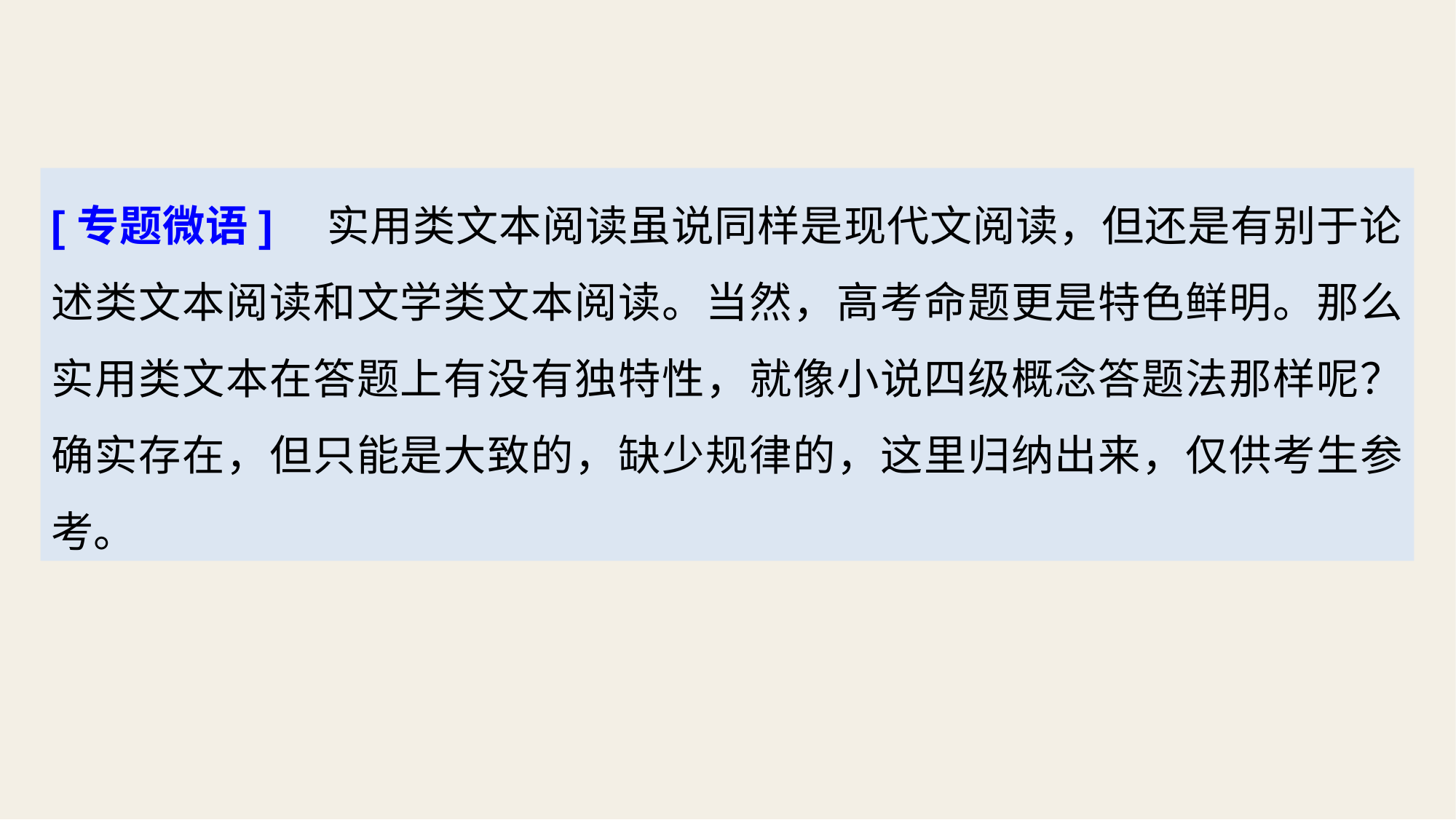

[专题微语]　实用类文本阅读虽说同样是现代文阅读，但还是有别于论述类文本阅读和文学类文本阅读。当然，高考命题更是特色鲜明。那么实用类文本在答题上有没有独特性，就像小说四级概念答题法那样呢？确实存在，但只能是大致的，缺少规律的，这里归纳出来，仅供考生参考。